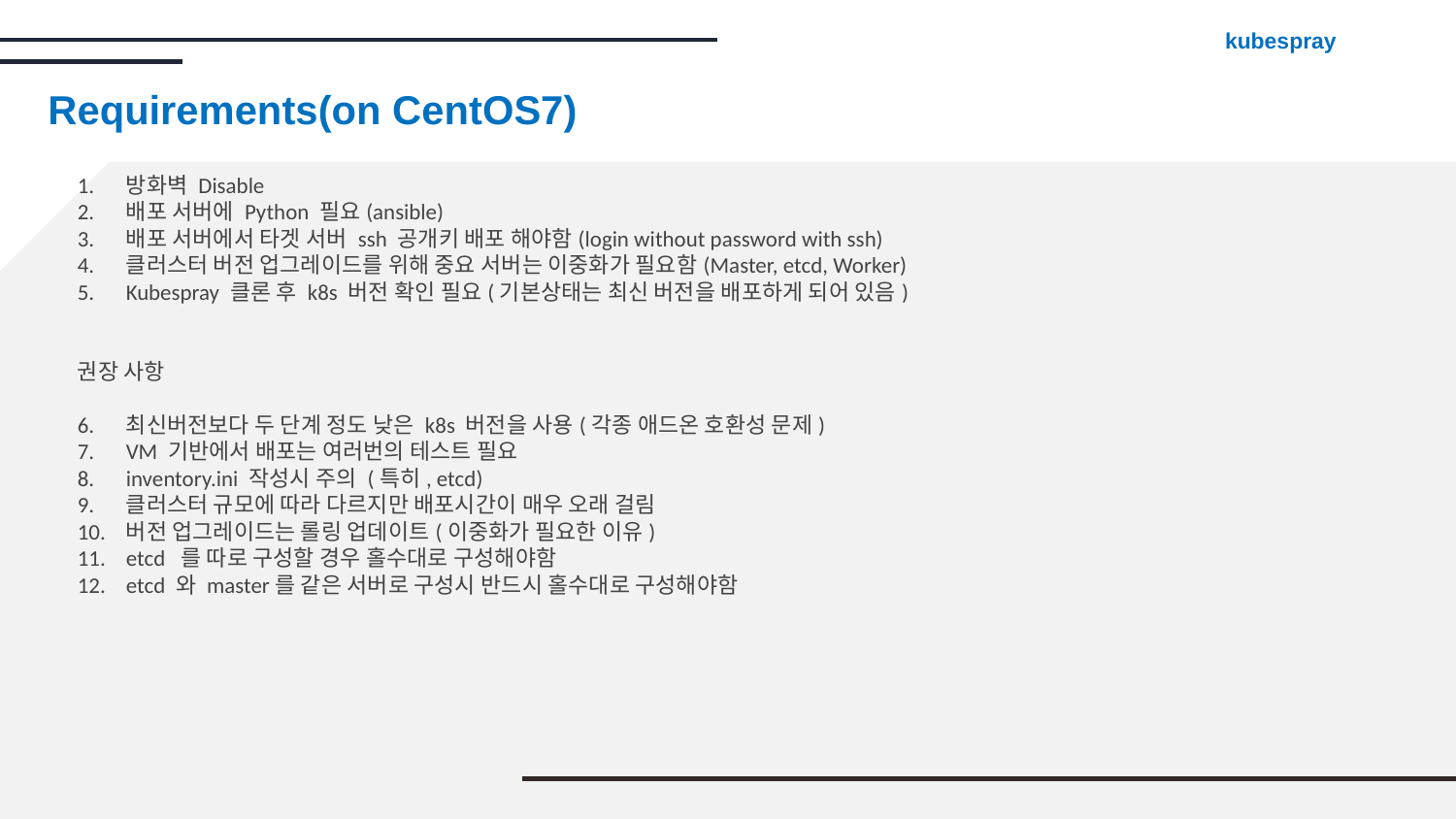

kubespray
# Requirements(on CentOS7)
방화벽 Disable
배포 서버에 Python 필요(ansible)
배포 서버에서 타겟 서버 ssh 공개키 배포 해야함(login without password with ssh)
클러스터 버전 업그레이드를 위해 중요 서버는 이중화가 필요함(Master, etcd, Worker)
Kubespray 클론 후 k8s 버전 확인 필요(기본상태는 최신 버전을 배포하게 되어 있음)

권장 사항

최신버전보다 두 단계 정도 낮은 k8s 버전을 사용(각종 애드온 호환성 문제)
VM 기반에서 배포는 여러번의 테스트 필요
inventory.ini 작성시 주의 (특히, etcd)
클러스터 규모에 따라 다르지만 배포시간이 매우 오래 걸림
버전 업그레이드는 롤링 업데이트(이중화가 필요한 이유)
etcd  를 따로 구성할 경우 홀수대로 구성해야함
etcd 와 master를 같은 서버로 구성시 반드시 홀수대로 구성해야함